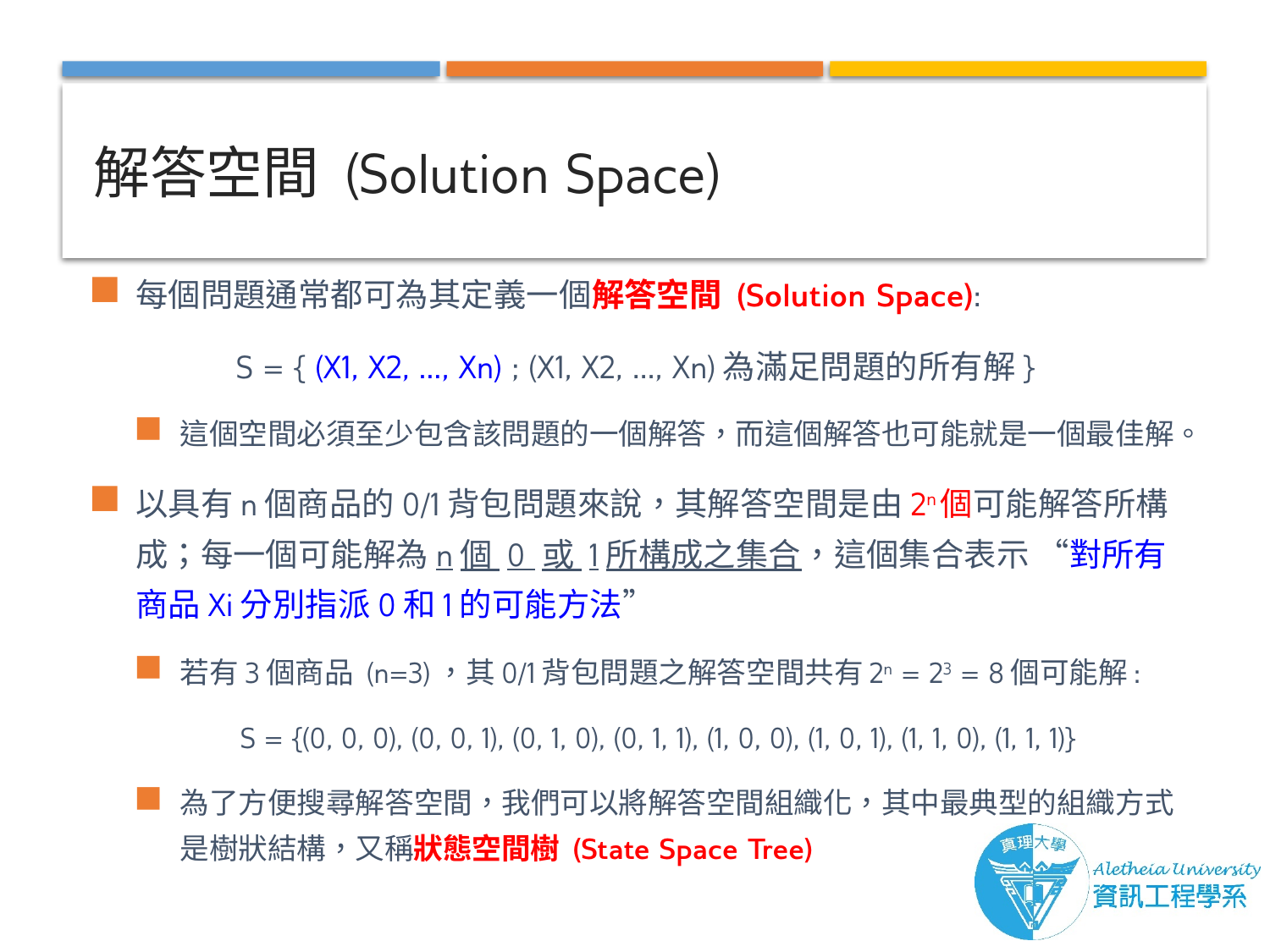

# 解答空間 (Solution Space)
每個問題通常都可為其定義一個解答空間 (Solution Space):
S = { (X1, X2, …, Xn) ; (X1, X2, …, Xn)為滿足問題的所有解}
這個空間必須至少包含該問題的一個解答，而這個解答也可能就是一個最佳解。
以具有n個商品的0/1背包問題來說，其解答空間是由2n個可能解答所構成；每一個可能解為n個 0 或 1所構成之集合，這個集合表示 “對所有商品Xi分別指派0和1的可能方法”
若有3個商品 (n=3)，其0/1背包問題之解答空間共有2n = 23 = 8個可能解:
S = {(0, 0, 0), (0, 0, 1), (0, 1, 0), (0, 1, 1), (1, 0, 0), (1, 0, 1), (1, 1, 0), (1, 1, 1)}
為了方便搜尋解答空間，我們可以將解答空間組織化，其中最典型的組織方式是樹狀結構，又稱狀態空間樹 (State Space Tree)